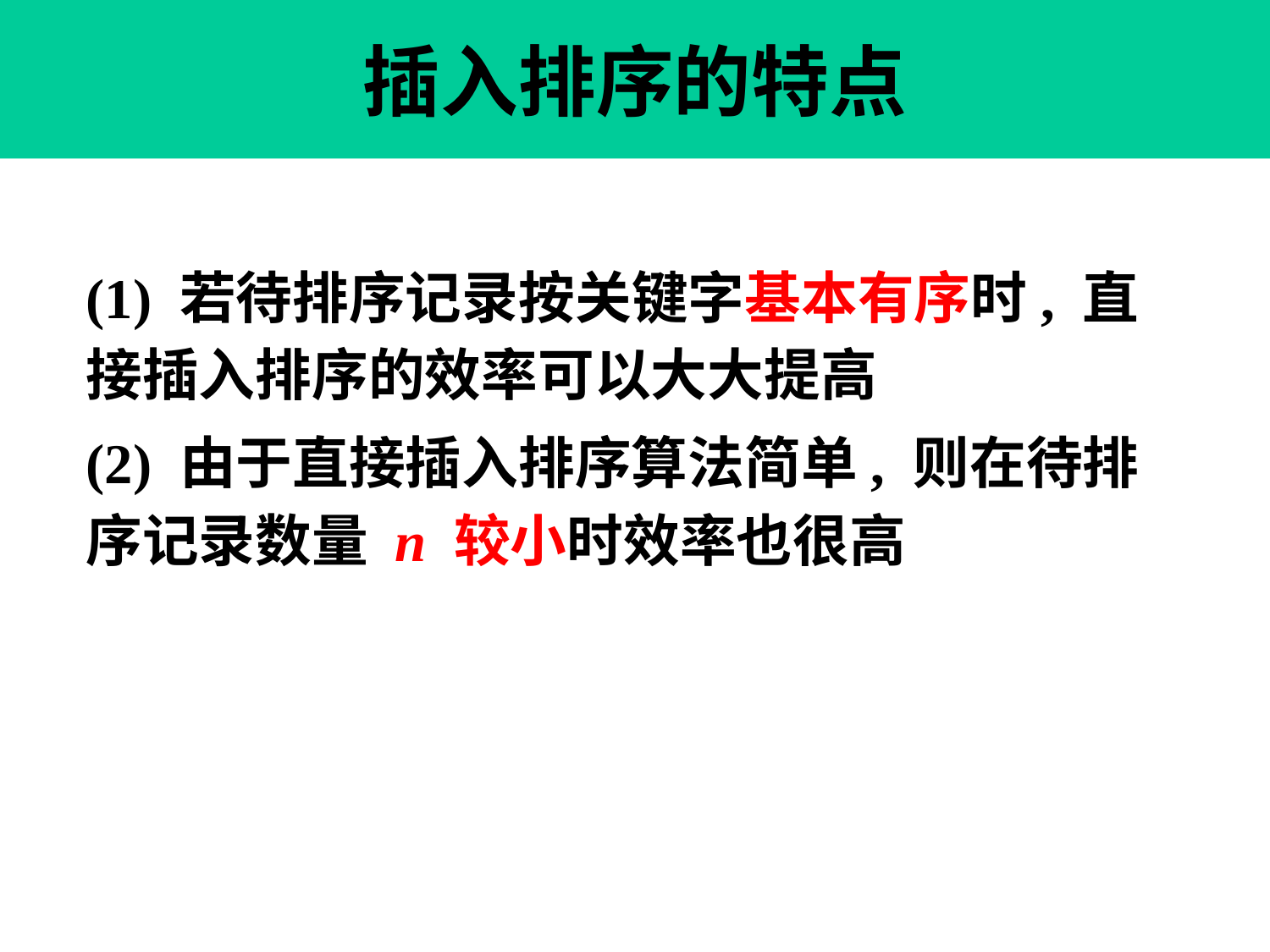

第 37 页
# 插入排序的特点
(1) 若待排序记录按关键字基本有序时, 直接插入排序的效率可以大大提高
(2) 由于直接插入排序算法简单, 则在待排序记录数量 n 较小时效率也很高